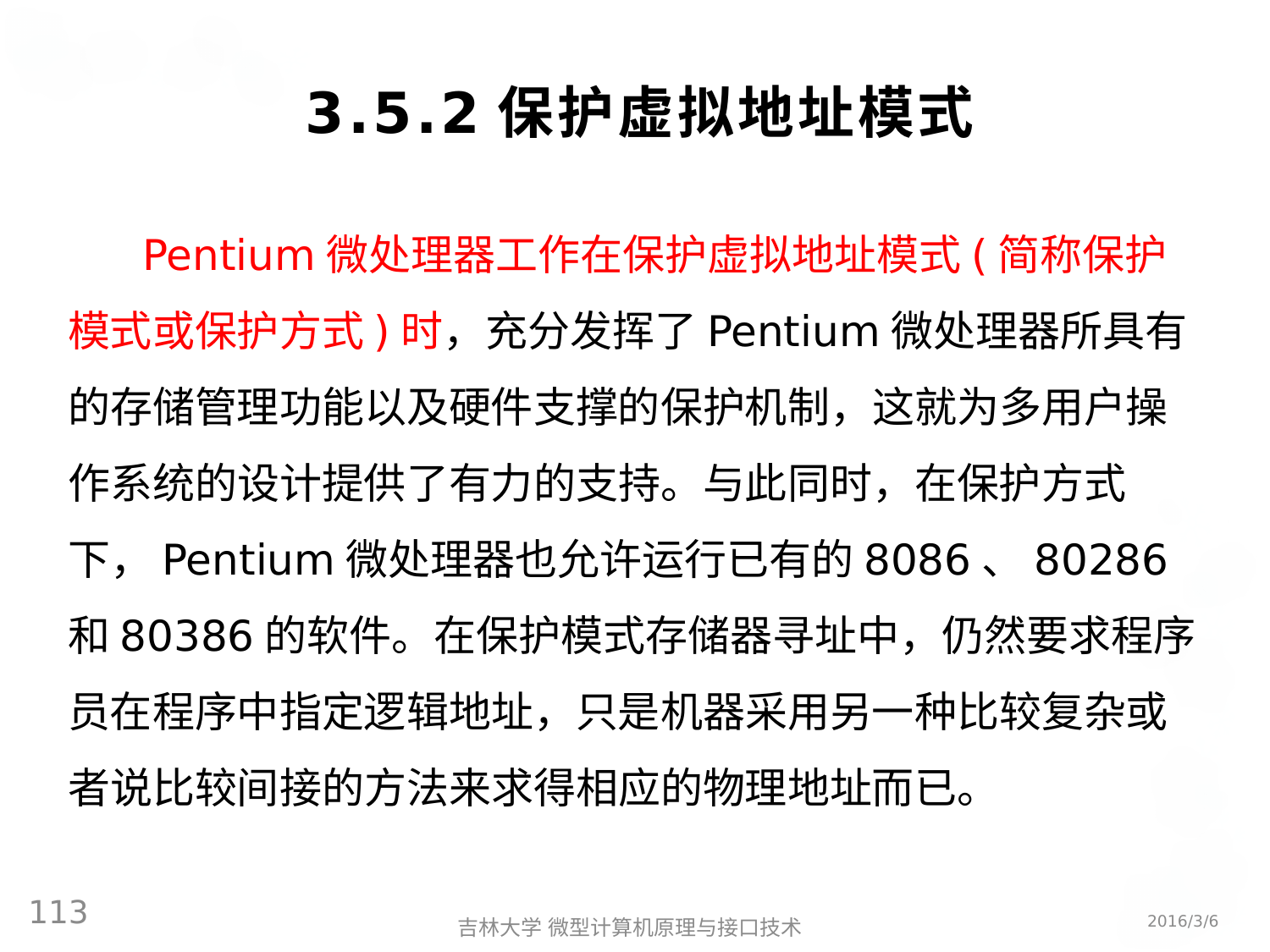

# 3.5.2保护虚拟地址模式
Pentium微处理器工作在保护虚拟地址模式(简称保护模式或保护方式)时，充分发挥了Pentium微处理器所具有的存储管理功能以及硬件支撑的保护机制，这就为多用户操作系统的设计提供了有力的支持。与此同时，在保护方式下，Pentium微处理器也允许运行已有的8086、80286和80386的软件。在保护模式存储器寻址中，仍然要求程序员在程序中指定逻辑地址，只是机器采用另一种比较复杂或者说比较间接的方法来求得相应的物理地址而已。
113
2016/3/6
吉林大学 微型计算机原理与接口技术